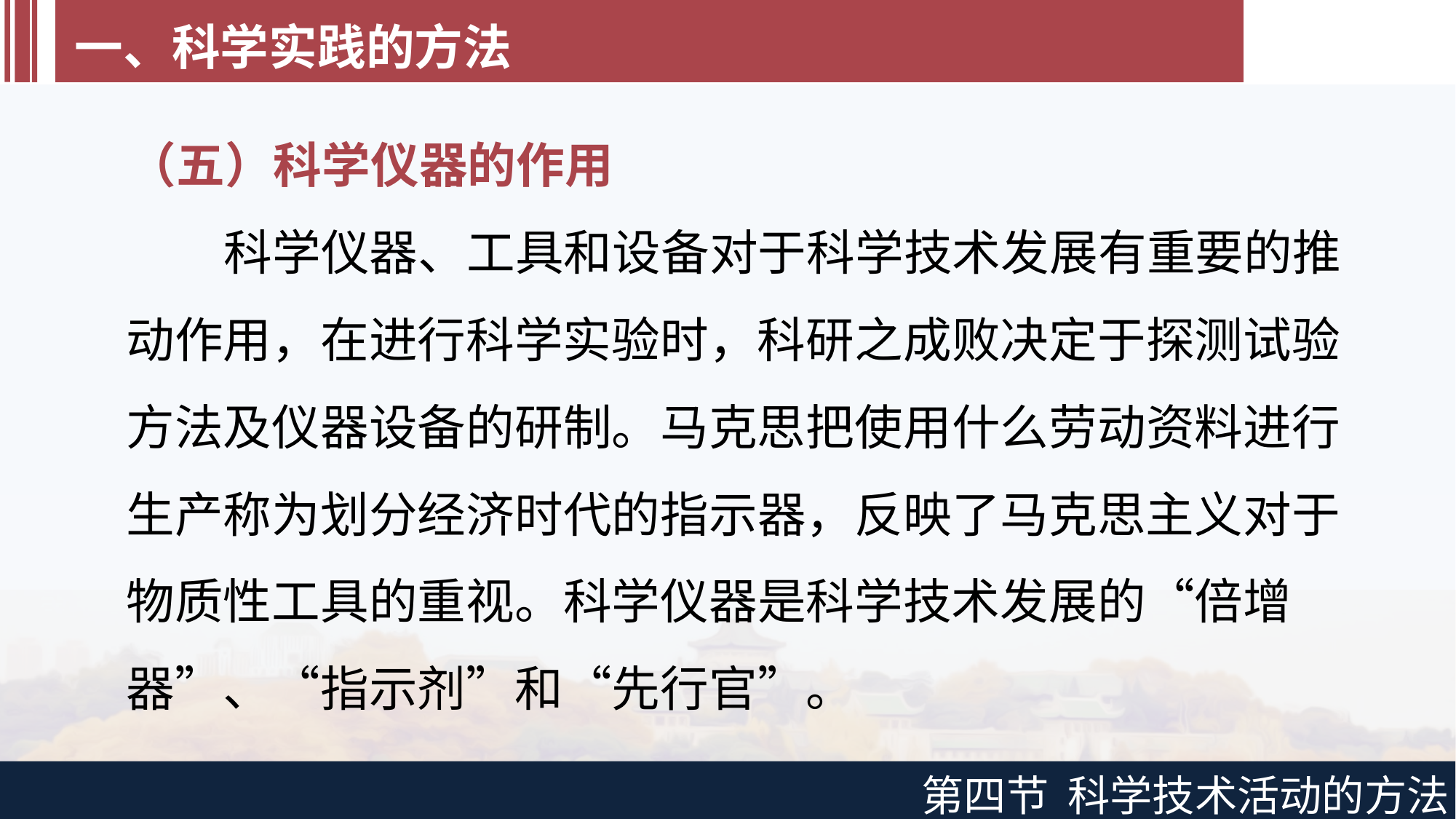

一、科学实践的方法
（五）科学仪器的作用
科学仪器、工具和设备对于科学技术发展有重要的推动作用，在进行科学实验时，科研之成败决定于探测试验方法及仪器设备的研制。马克思把使用什么劳动资料进行生产称为划分经济时代的指示器，反映了马克思主义对于物质性工具的重视。科学仪器是科学技术发展的“倍增器”、“指示剂”和“先行官”。

第四节  科学技术活动的方法